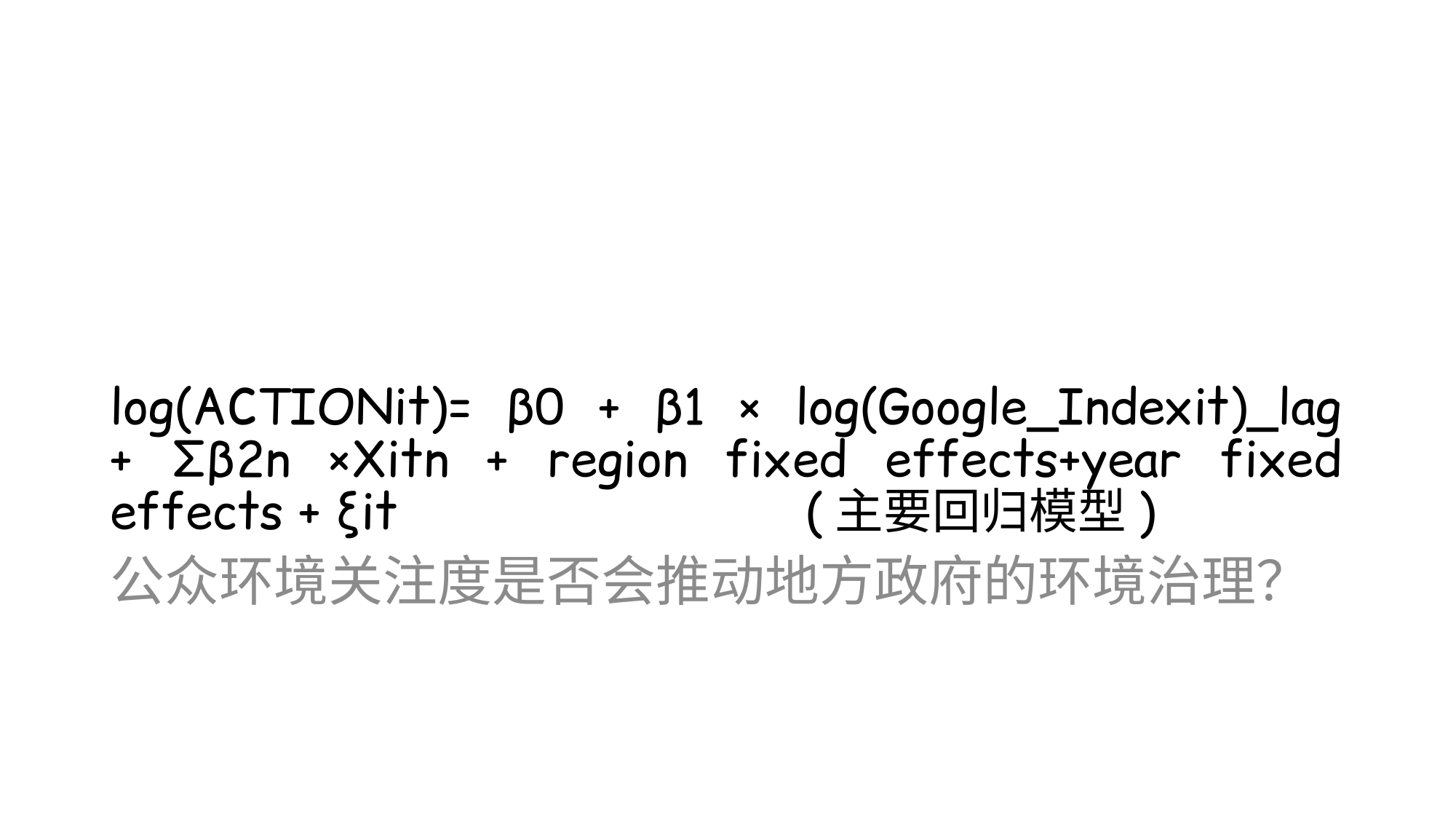

# log(ACTIONit)= β0 + β1 × log(Google_Indexit)_lag + ∑β2n ×Xitn + region fixed effects+year fixed effects + ξit                            (主要回归模型)
公众环境关注度是否会推动地方政府的环境治理？